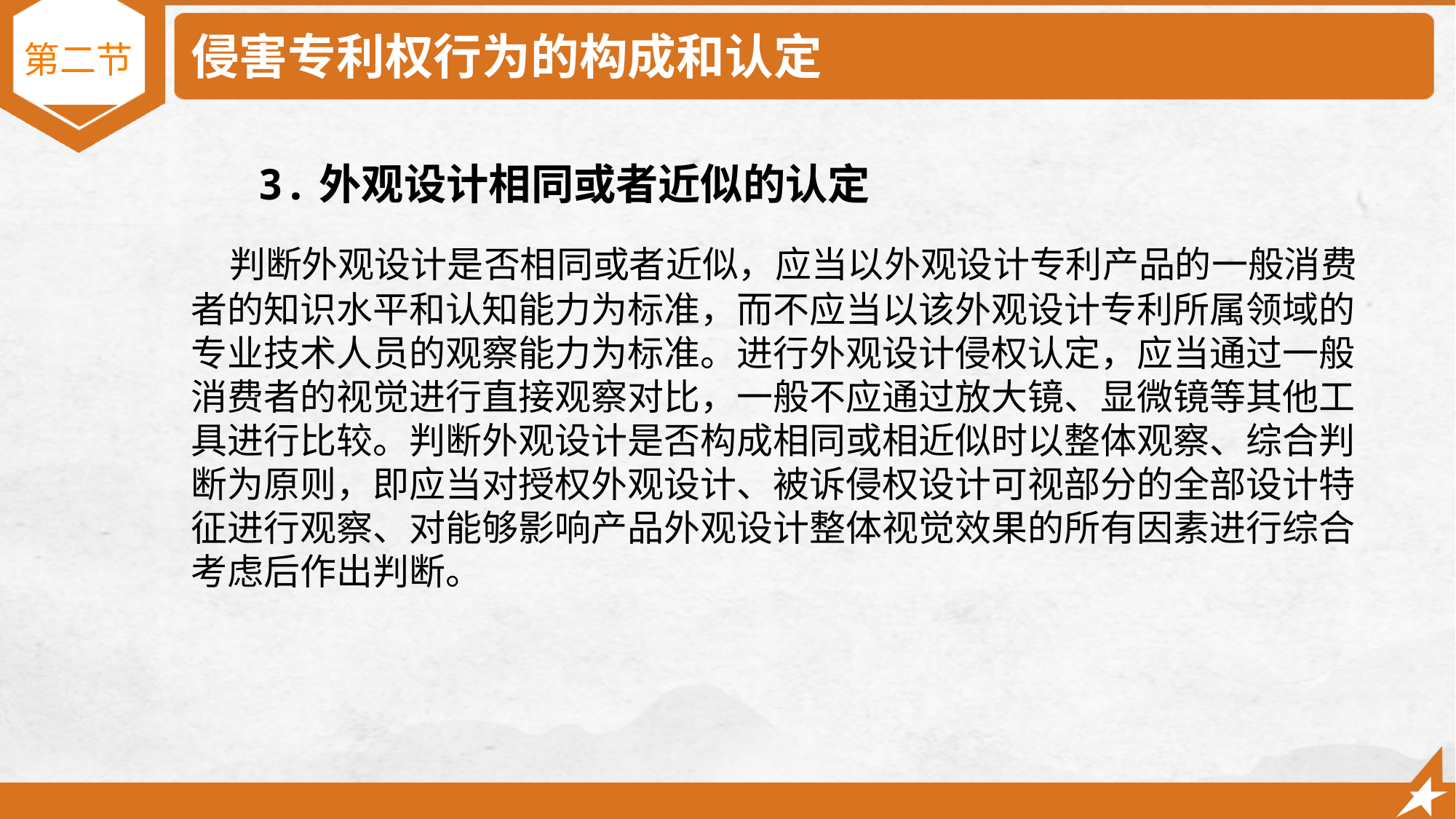

侵害专利权行为的构成和认定
第二节
3.外观设计相同或者近似的认定
   判断外观设计是否相同或者近似，应当以外观设计专利产品的一般消费者的知识水平和认知能力为标准，而不应当以该外观设计专利所属领域的专业技术人员的观察能力为标准。进行外观设计侵权认定，应当通过一般消费者的视觉进行直接观察对比，一般不应通过放大镜、显微镜等其他工具进行比较。判断外观设计是否构成相同或相近似时以整体观察、综合判断为原则，即应当对授权外观设计、被诉侵权设计可视部分的全部设计特征进行观察、对能够影响产品外观设计整体视觉效果的所有因素进行综合考虑后作出判断。